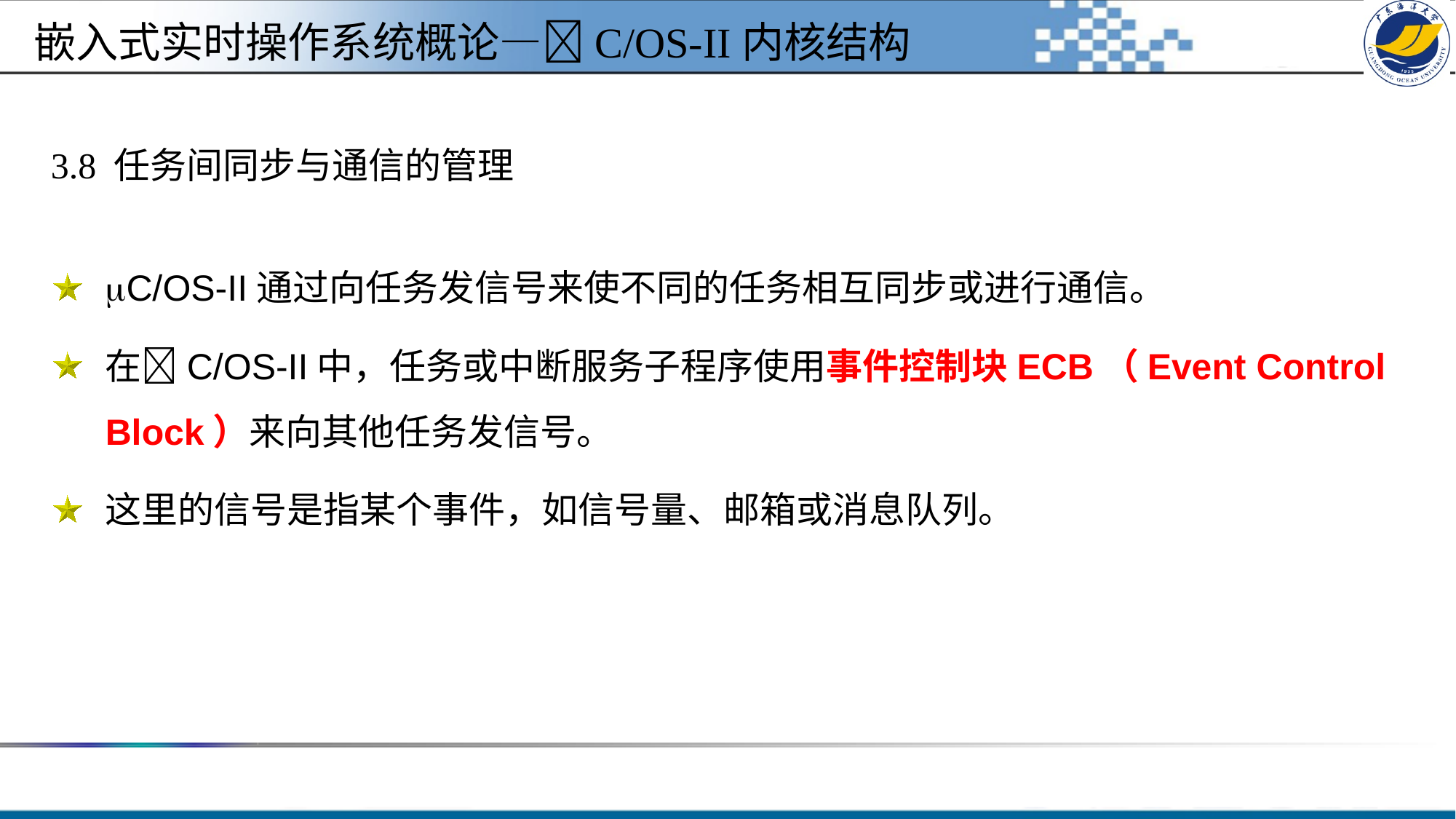

嵌入式实时操作系统概论—μC/OS-II内核结构
3.8 任务间同步与通信的管理
μC/OS-II通过向任务发信号来使不同的任务相互同步或进行通信。
在μC/OS-II中，任务或中断服务子程序使用事件控制块ECB（Event Control Block）来向其他任务发信号。
这里的信号是指某个事件，如信号量、邮箱或消息队列。
59